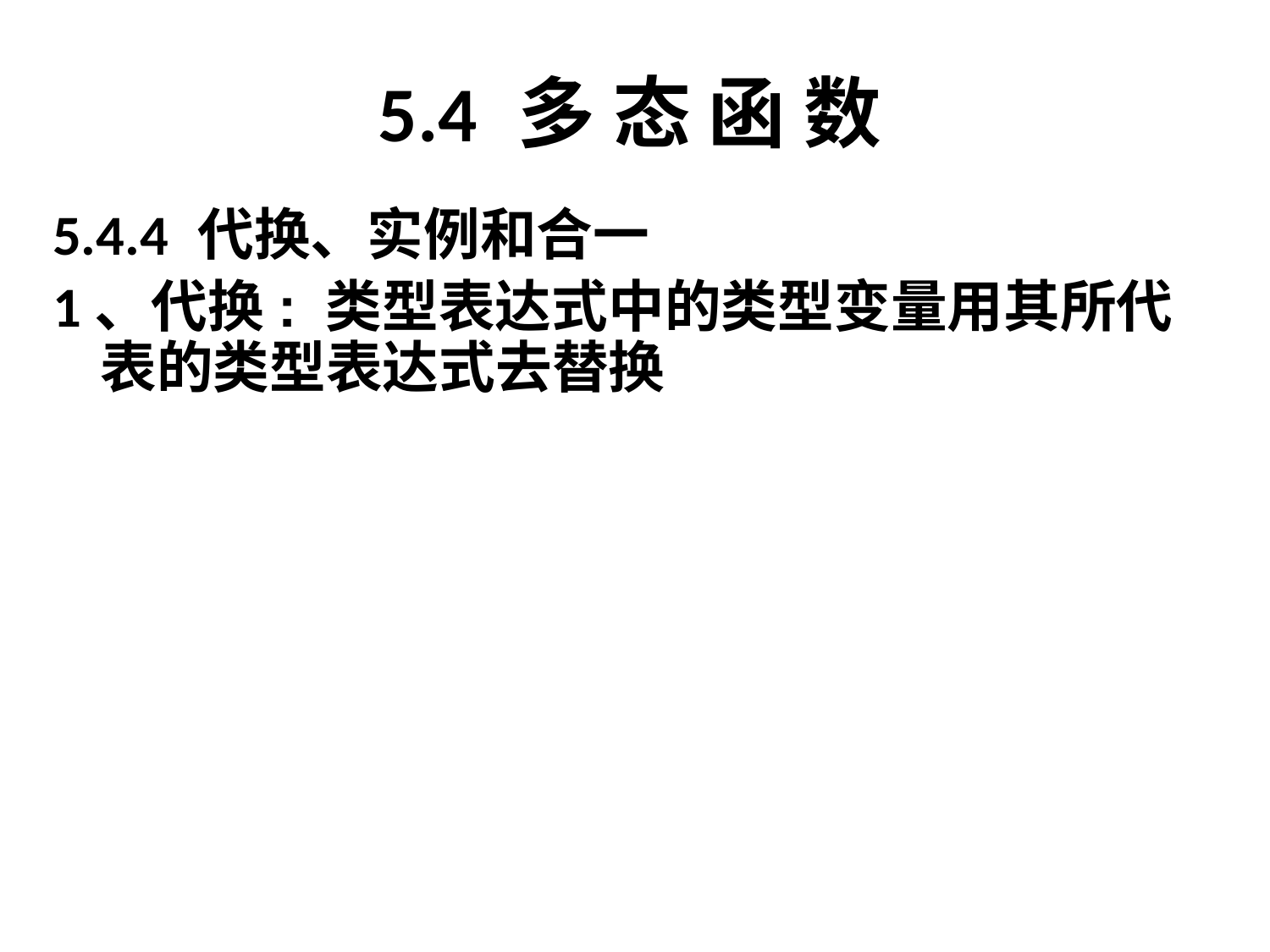

# 5.4 多 态 函 数
5.4.4 代换、实例和合一
1、代换: 类型表达式中的类型变量用其所代表的类型表达式去替换